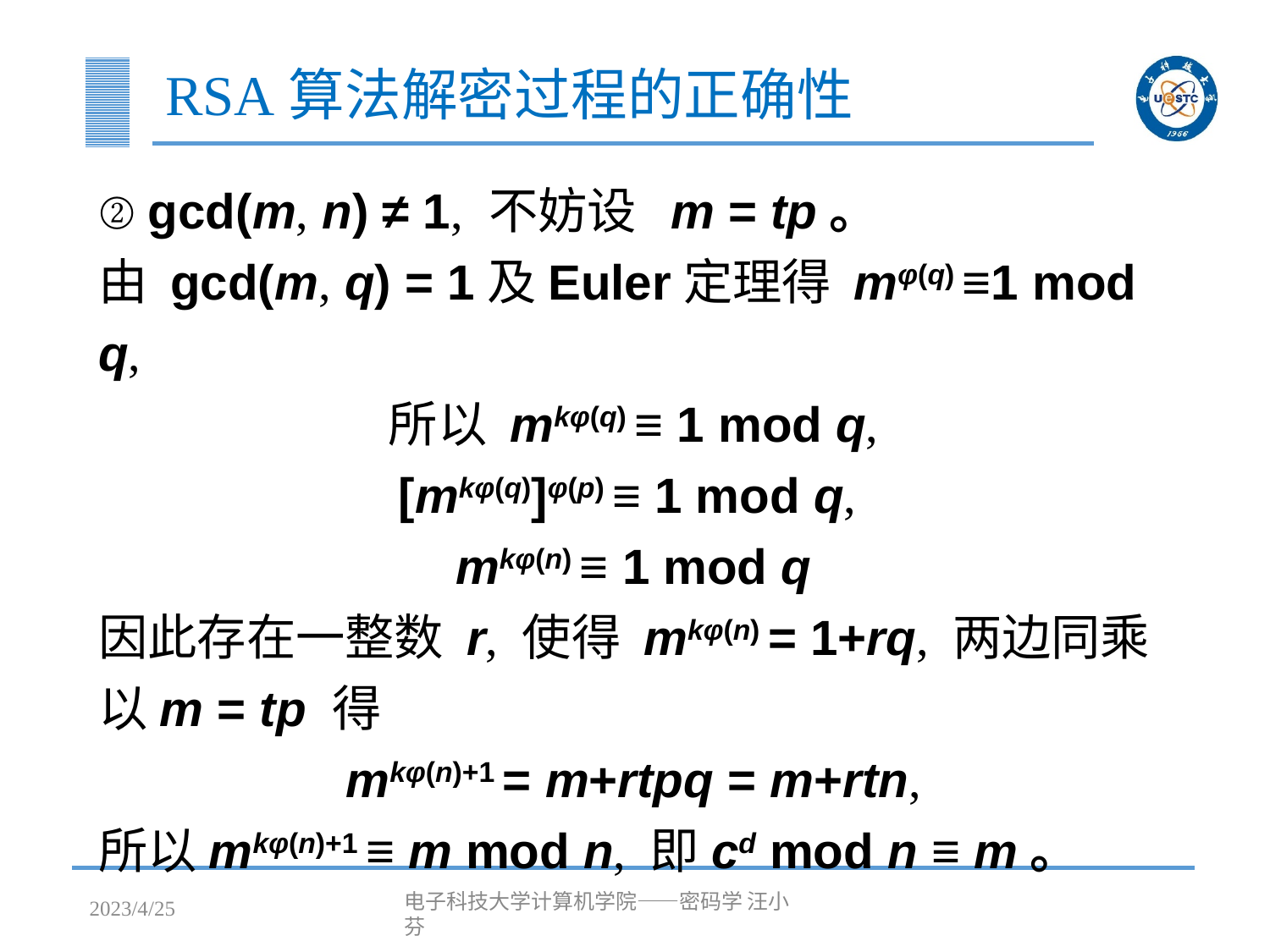

# RSA算法解密过程的正确性
② gcd(m, n) ≠ 1, 不妨设  m = tp。
由 gcd(m, q) = 1及Euler定理得 mφ(q) ≡1 mod q,
所以 mkφ(q) ≡ 1 mod q,
[mkφ(q)]φ(p) ≡ 1 mod q,
mkφ(n) ≡ 1 mod q
因此存在一整数 r, 使得 mkφ(n) = 1+rq, 两边同乘以m = tp 得
mkφ(n)+1 = m+rtpq = m+rtn,
所以mkφ(n)+1 ≡ m mod n, 即cd mod n ≡ m。
2023/4/25
电子科技大学计算机学院——密码学 汪小芬